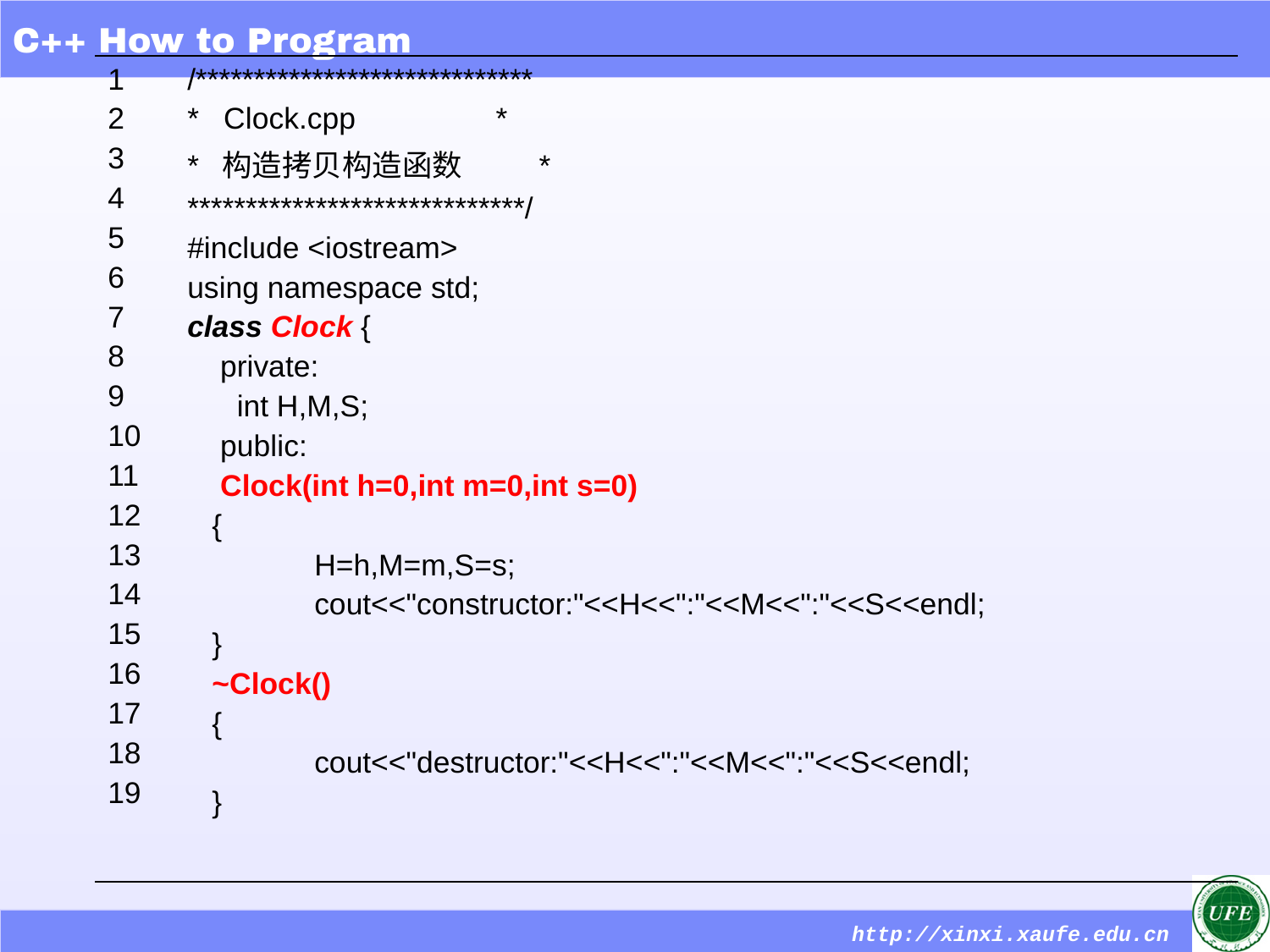

| 1 2 3 4 5 6 7 8 9 10 11 12 13 14 15 16 17 18 19 | /\*\*\*\*\*\*\*\*\*\*\*\*\*\*\*\*\*\*\*\*\*\*\*\*\*\*\*\*\* \* Clock.cpp \* \* 构造拷贝构造函数 \* \*\*\*\*\*\*\*\*\*\*\*\*\*\*\*\*\*\*\*\*\*\*\*\*\*\*\*\*\*/ #include <iostream> using namespace std; class Clock { private: int H,M,S; public: Clock(int h=0,int m=0,int s=0) { H=h,M=m,S=s; cout<<"constructor:"<<H<<":"<<M<<":"<<S<<endl; } ~Clock() { cout<<"destructor:"<<H<<":"<<M<<":"<<S<<endl; } |
| --- | --- |